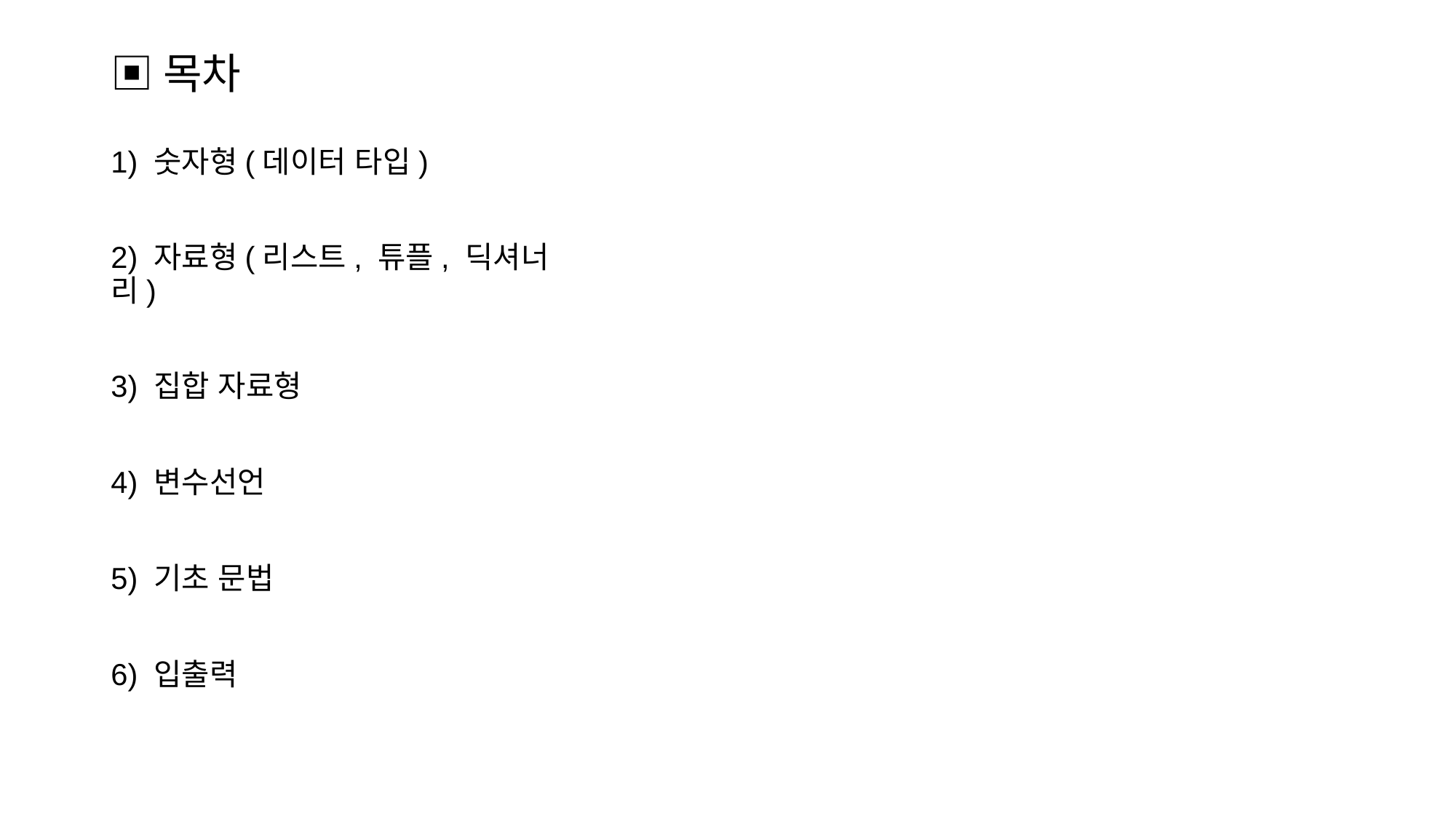

# ▣목차
1) 숫자형(데이터 타입)

2) 자료형(리스트, 튜플, 딕셔너리)

3) 집합 자료형

4) 변수선언

5) 기초 문법

6) 입출력